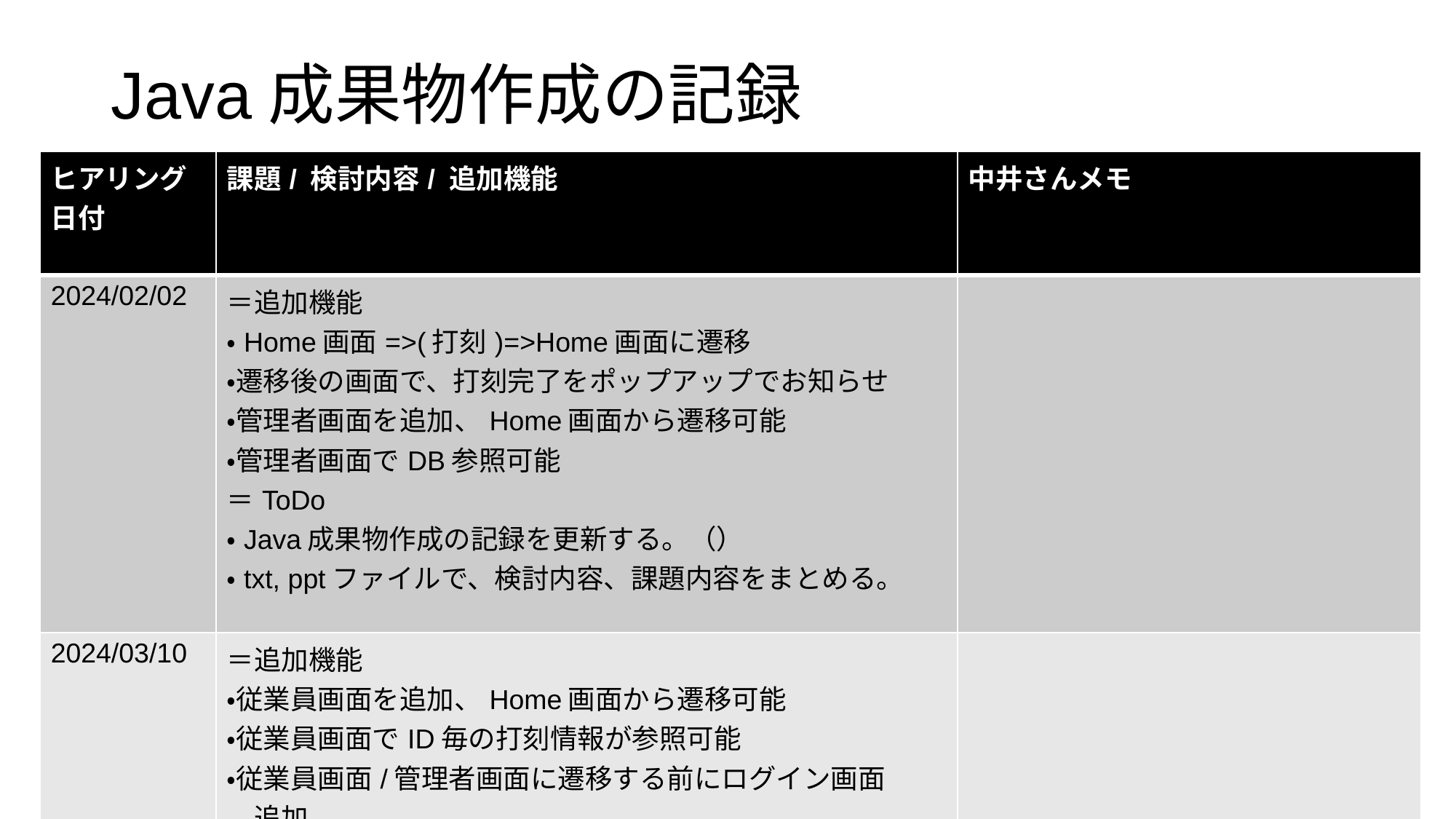

# Java成果物作成の記録
| ヒアリング日付 | 課題/ 検討内容/ 追加機能 | 中井さんメモ |
| --- | --- | --- |
| 2024/02/02 | ＝追加機能 ・Home画面=>(打刻)=>Home画面に遷移 ・遷移後の画面で、打刻完了をポップアップでお知らせ ・管理者画面を追加、Home画面から遷移可能 ・管理者画面でDB参照可能 ＝ToDo ・Java成果物作成の記録を更新する。（） ・txt, pptファイルで、検討内容、課題内容をまとめる。 |  |
| 2024/03/10 | ＝追加機能 ・従業員画面を追加、Home画面から遷移可能 ・従業員画面でID毎の打刻情報が参照可能 ・従業員画面/管理者画面に遷移する前にログイン画面 　追加 |  |
| 2024/03/26 | ・ホーム画面にパスワードの入力フォーム追加 |  |
|  |  |  |